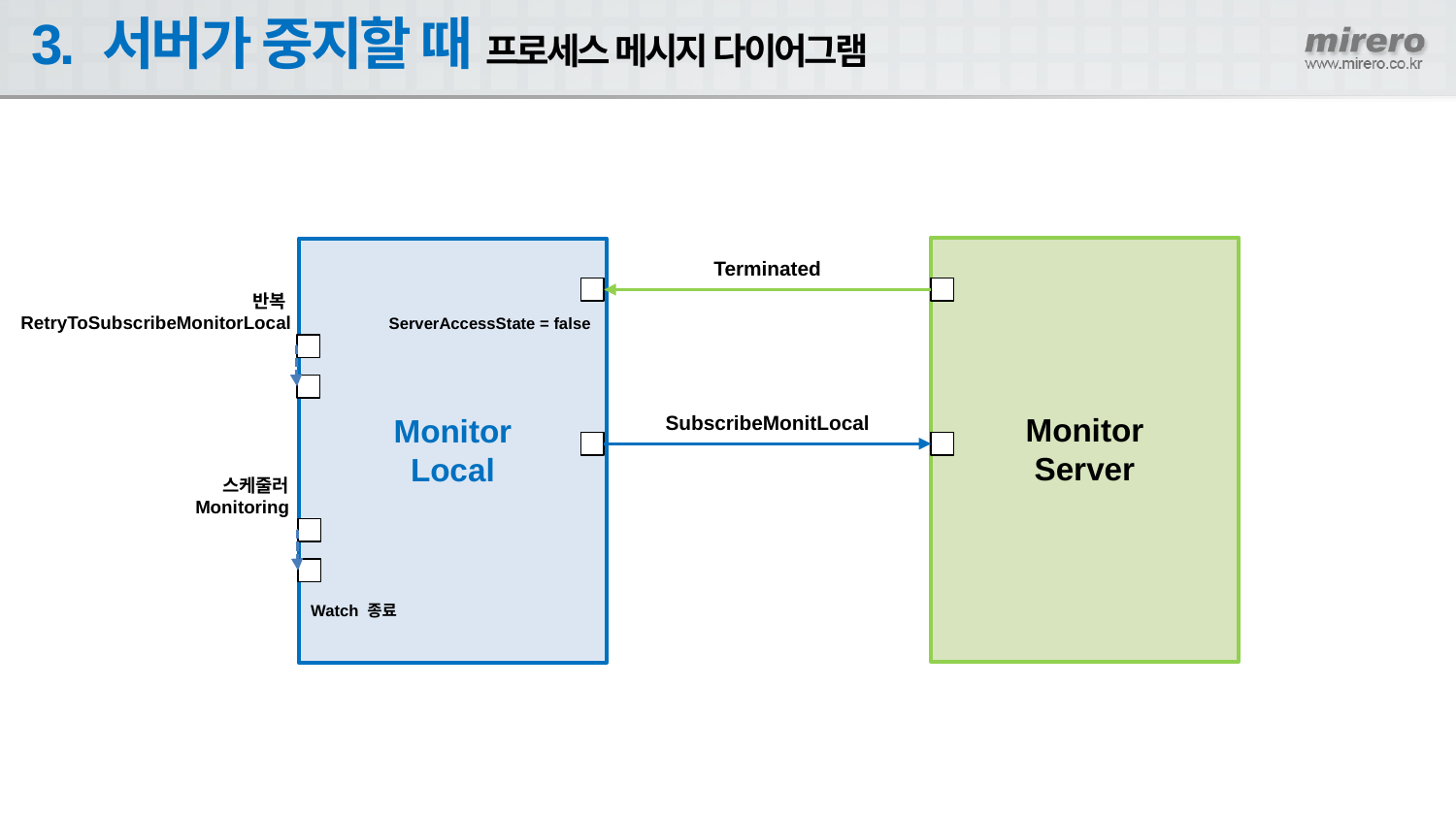

# 3. 서버가 중지할 때 프로세스 메시지 다이어그램

Terminated

반복
RetryToSubscribeMonitorLocal
ServerAccessState = false

Monitor
Server
SubscribeMonitLocal
Monitor
Local

스케줄러
Monitoring

Watch 종료